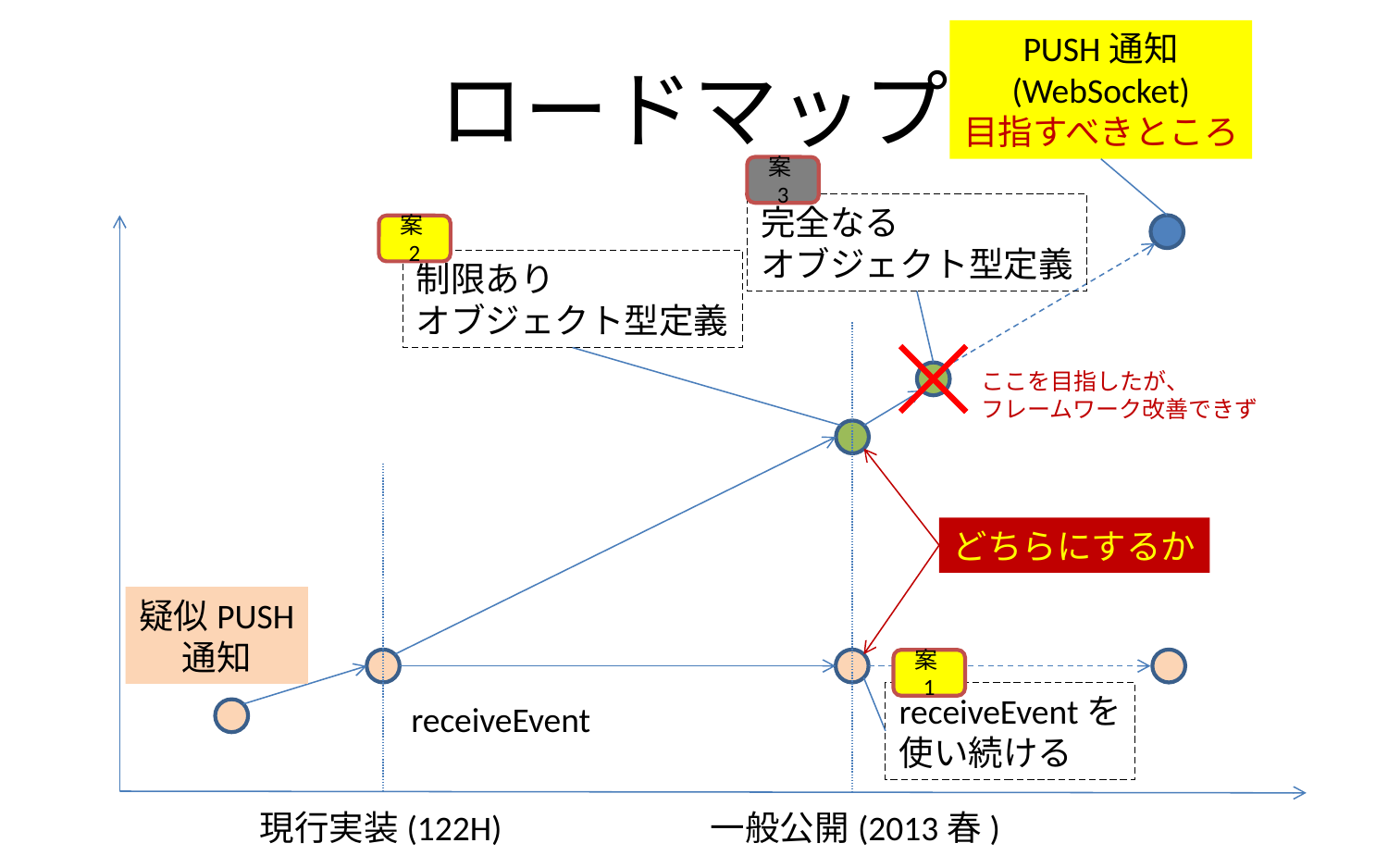

PUSH通知
(WebSocket)
目指すべきところ
# ロードマップ
案3
完全なる
オブジェクト型定義
案2

制限あり
オブジェクト型定義
ここを目指したが、
フレームワーク改善できず

どちらにするか
疑似PUSH
通知

案1

receiveEventを
使い続ける
receiveEvent

現行実装(122H)
一般公開(2013春)